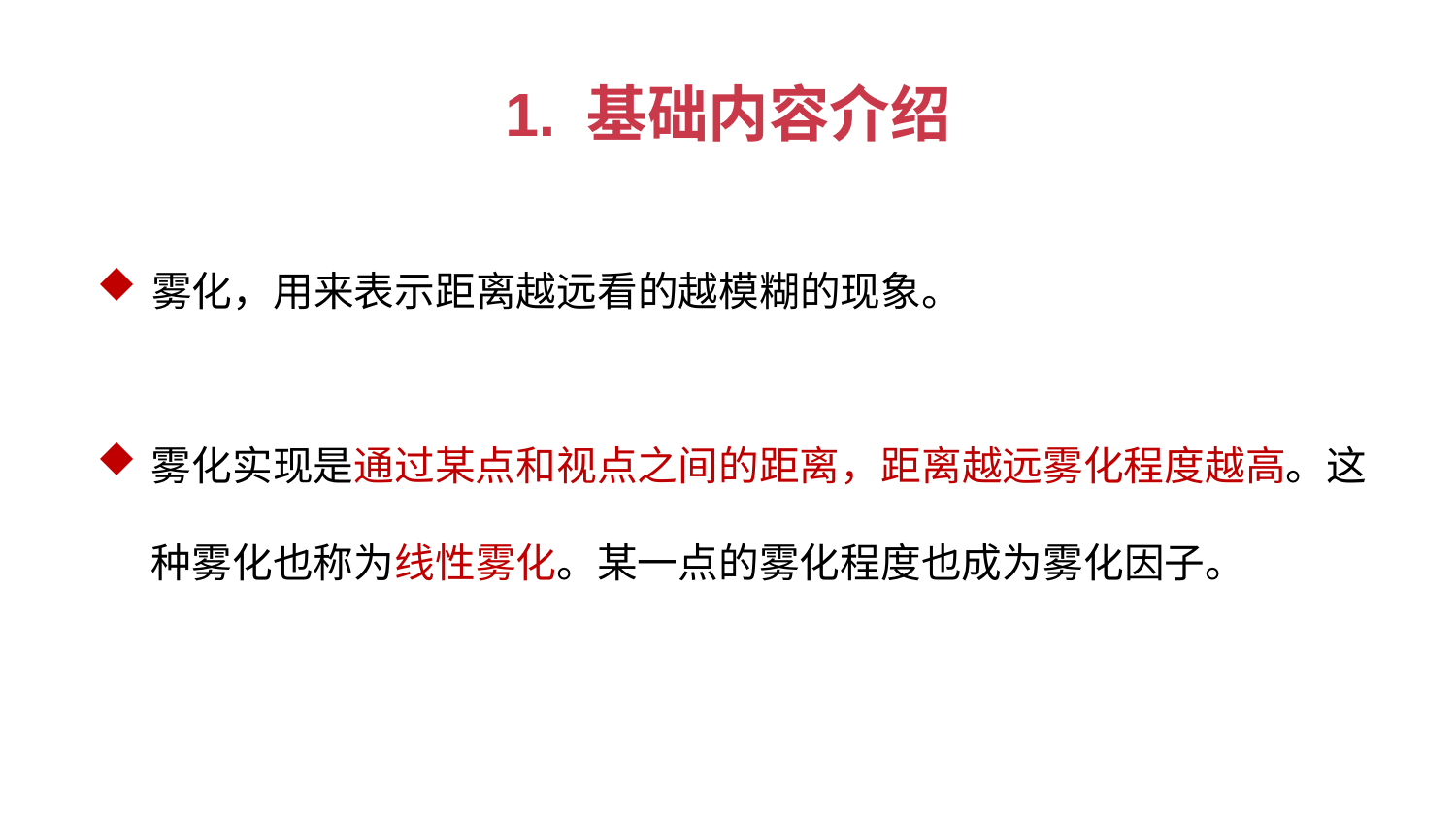

1. 基础内容介绍
雾化，用来表示距离越远看的越模糊的现象。
雾化实现是通过某点和视点之间的距离，距离越远雾化程度越⾼。这种雾化也称为线性雾化。某一点的雾化程度也成为雾化因⼦。